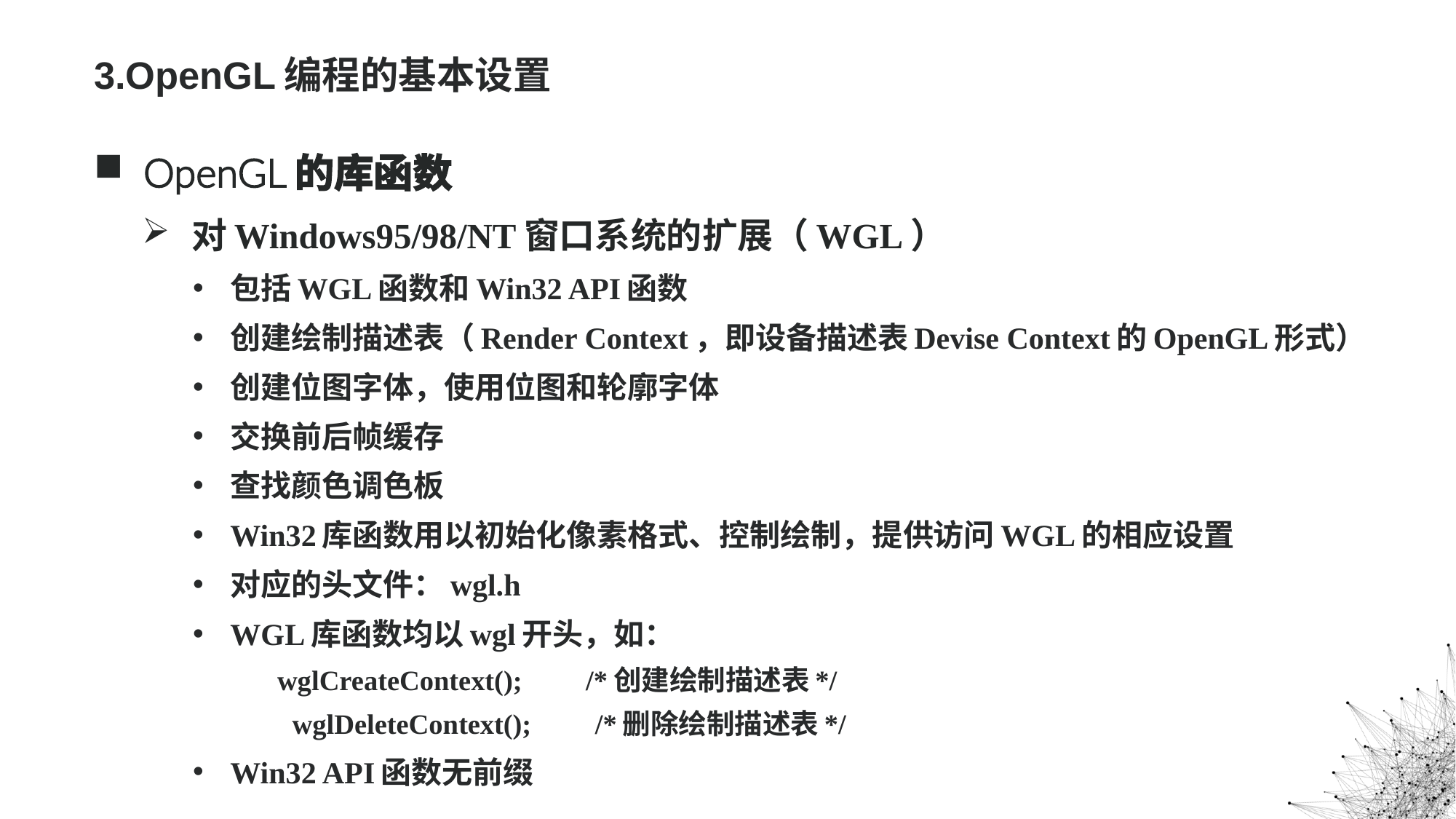

3.OpenGL编程的基本设置
OpenGL的库函数
对Windows95/98/NT窗口系统的扩展（WGL）
包括WGL函数和Win32 API函数
创建绘制描述表（Render Context，即设备描述表Devise Context的OpenGL形式）
创建位图字体，使用位图和轮廓字体
交换前后帧缓存
查找颜色调色板
Win32库函数用以初始化像素格式、控制绘制，提供访问WGL的相应设置
对应的头文件：wgl.h
WGL库函数均以wgl开头，如：
	wglCreateContext();         /*创建绘制描述表*/
       wglDeleteContext();         /*删除绘制描述表*/
Win32 API函数无前缀